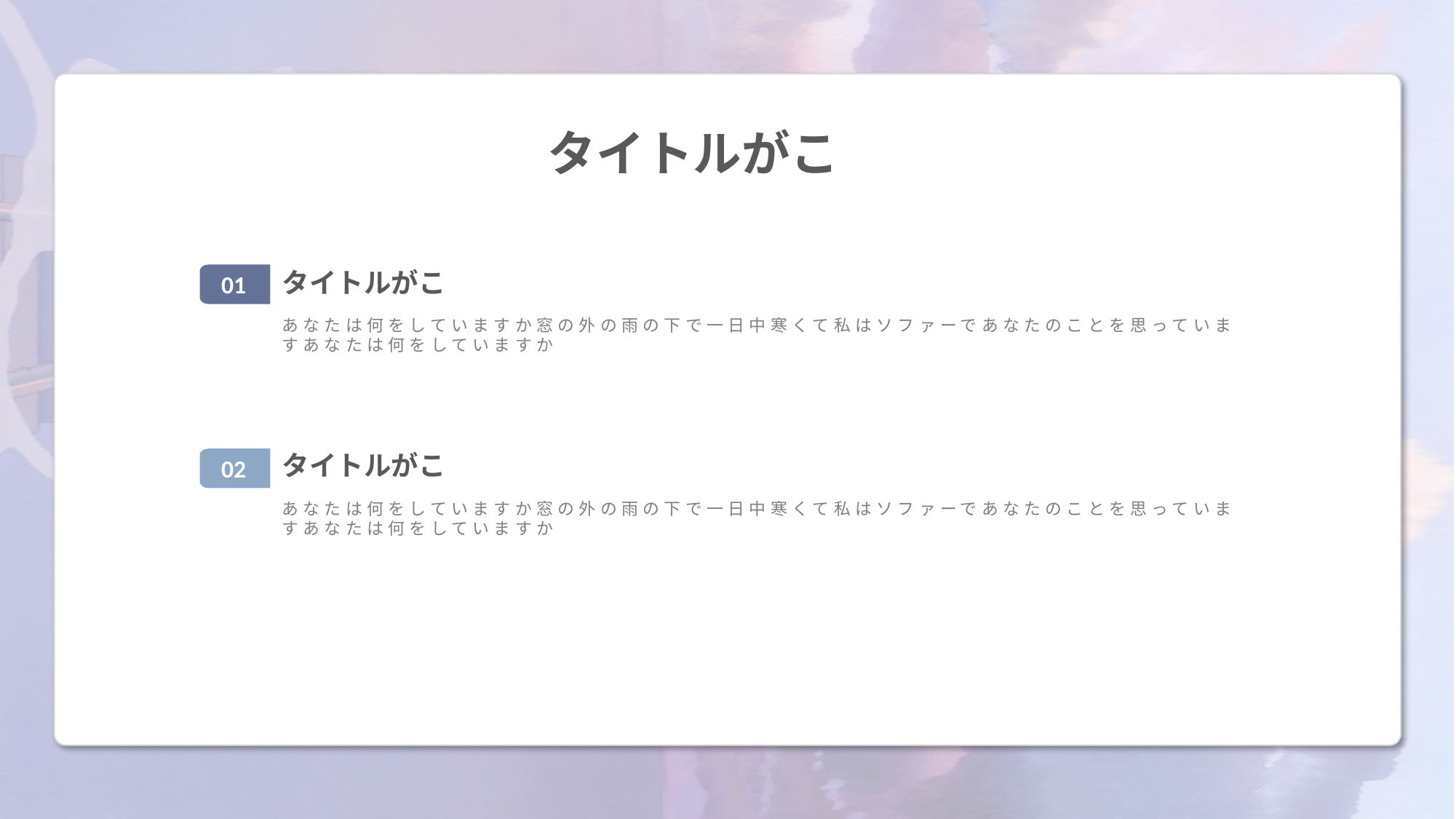

タイトルがこ
タイトルがこ
01

あなたは何をしていますか窓の外の雨の下で一日中寒くて私はソファーであなたのことを思っていますあなたは何をしていますか
タイトルがこ
02

あなたは何をしていますか窓の外の雨の下で一日中寒くて私はソファーであなたのことを思っていますあなたは何をしていますか